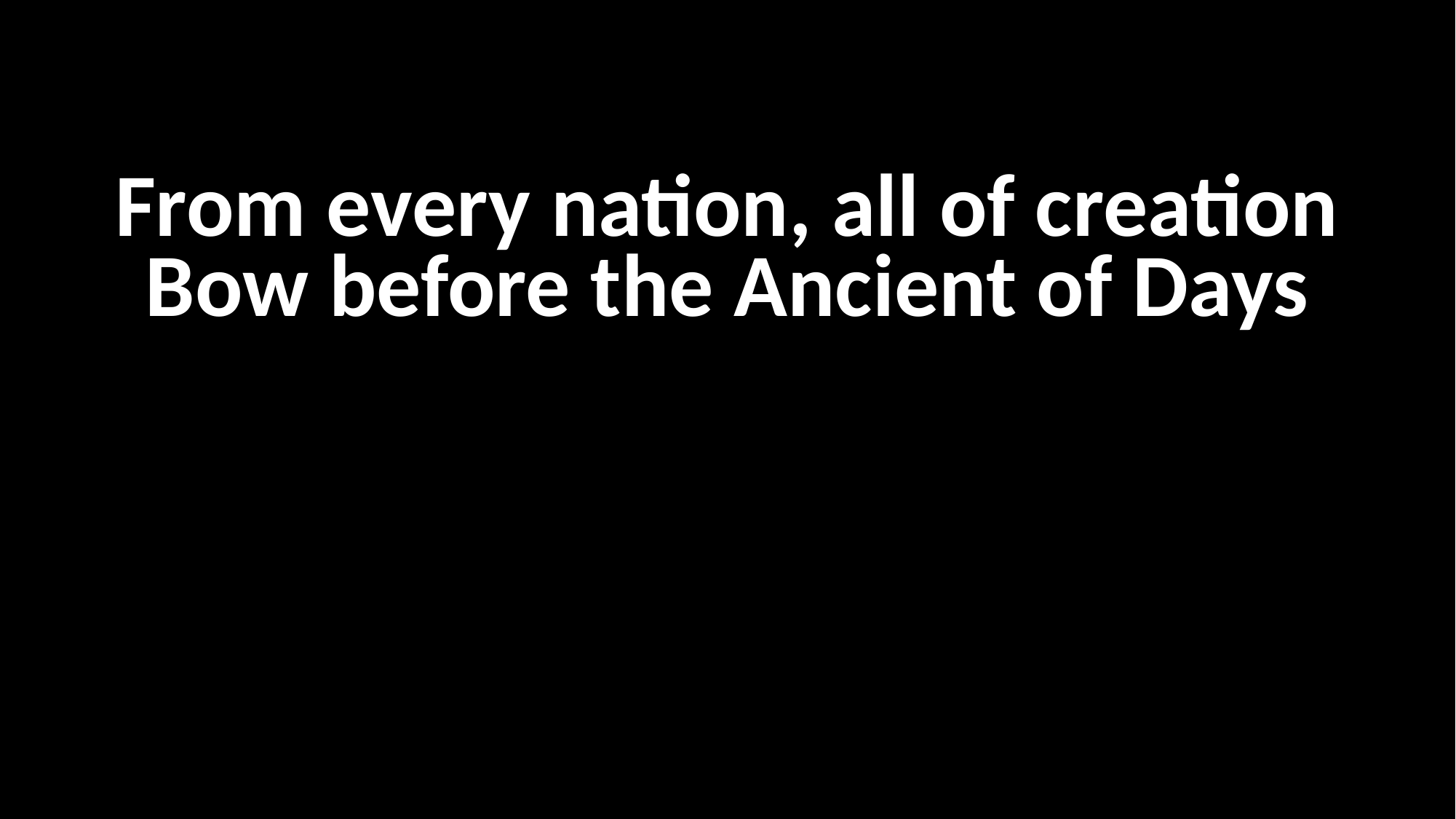

From every nation, all of creation
Bow before the Ancient of Days
각 나라 족속 백성과 방언
주 앞에 경배하네